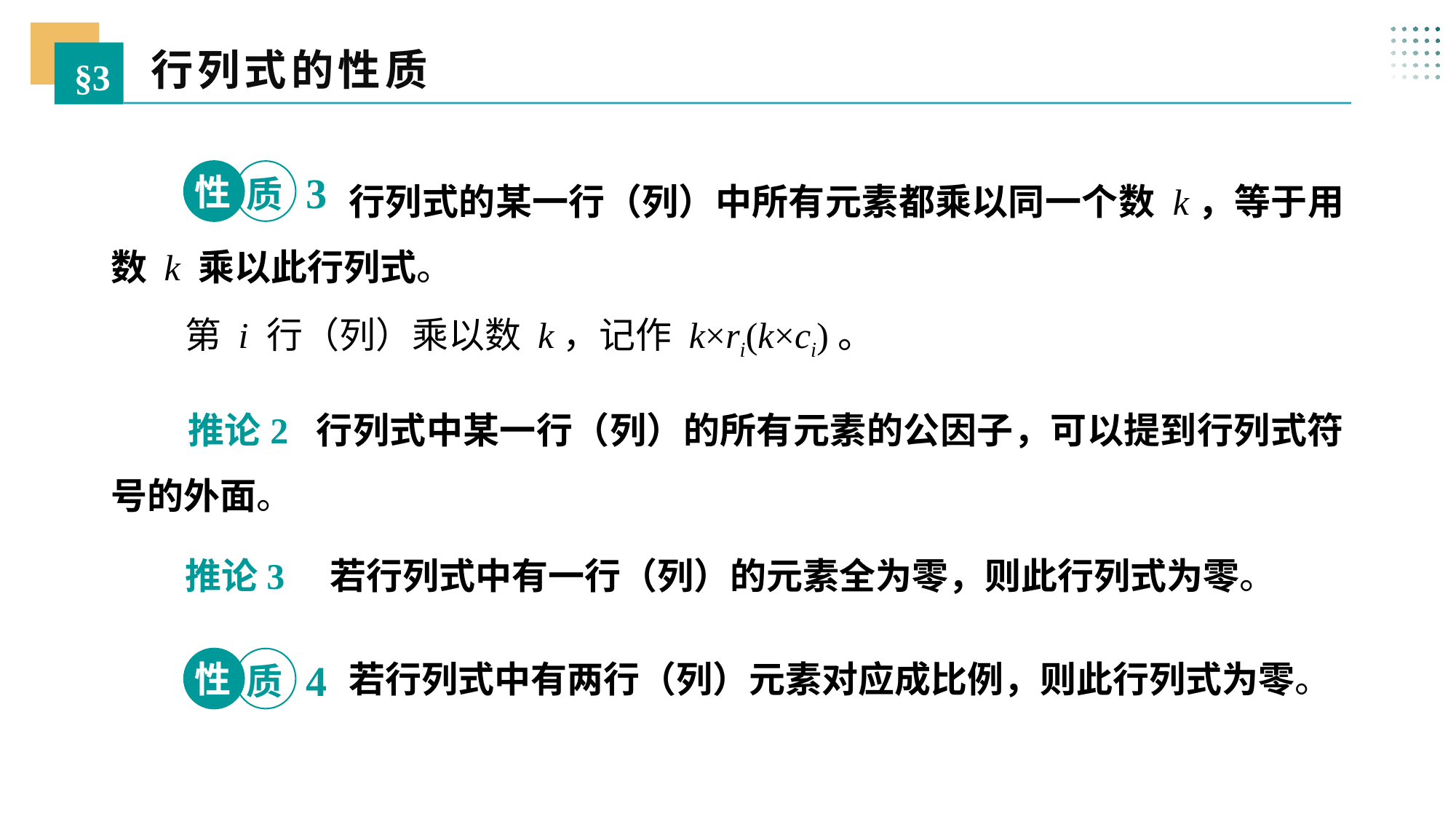

行列式的性质
§3
                           行列式的某一行（列）中所有元素都乘以同一个数 k，等于用数 k 乘以此行列式。

性

3
质
        第 i 行（列）乘以数 k，记作 k×ri(k×ci)。
        推论2  行列式中某一行（列）的所有元素的公因子，可以提到行列式符号的外面。
        推论3    若行列式中有一行（列）的元素全为零，则此行列式为零。

性

4
质
                            若行列式中有两行（列）元素对应成比例，则此行列式为零。